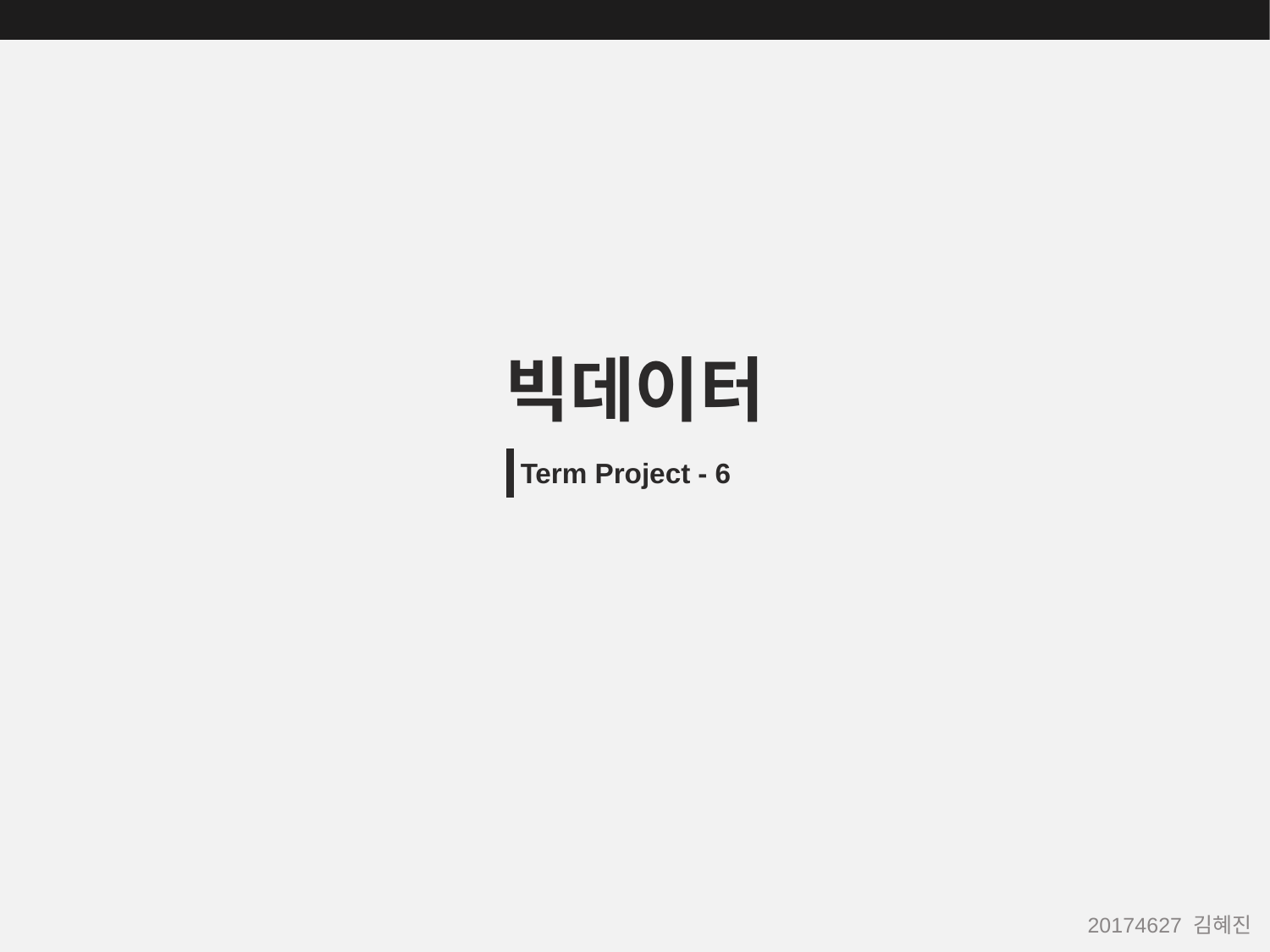

빅데이터

Term Project - 6
20174627 김혜진